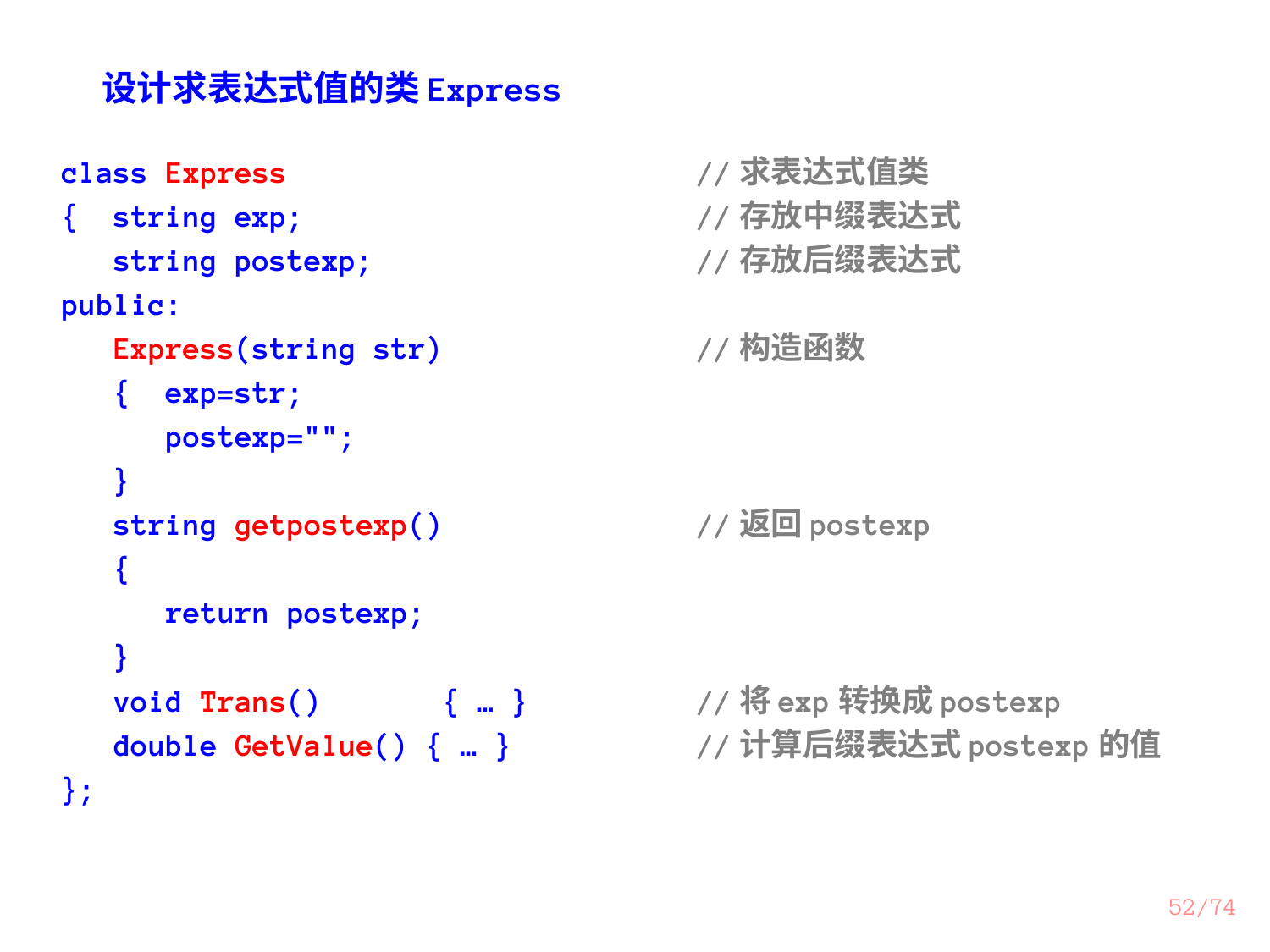

设计求表达式值的类Express
class Express				//求表达式值类
{  string exp;				//存放中缀表达式
   string postexp;			//存放后缀表达式
public:
   Express(string str)		//构造函数
   {  exp=str;
      postexp="";
   }
   string getpostexp()		//返回postexp
   {
      return postexp;
   }
   void Trans()	{ … }		//将exp转换成postexp
   double GetValue() { … }		//计算后缀表达式postexp的值
};
52/74